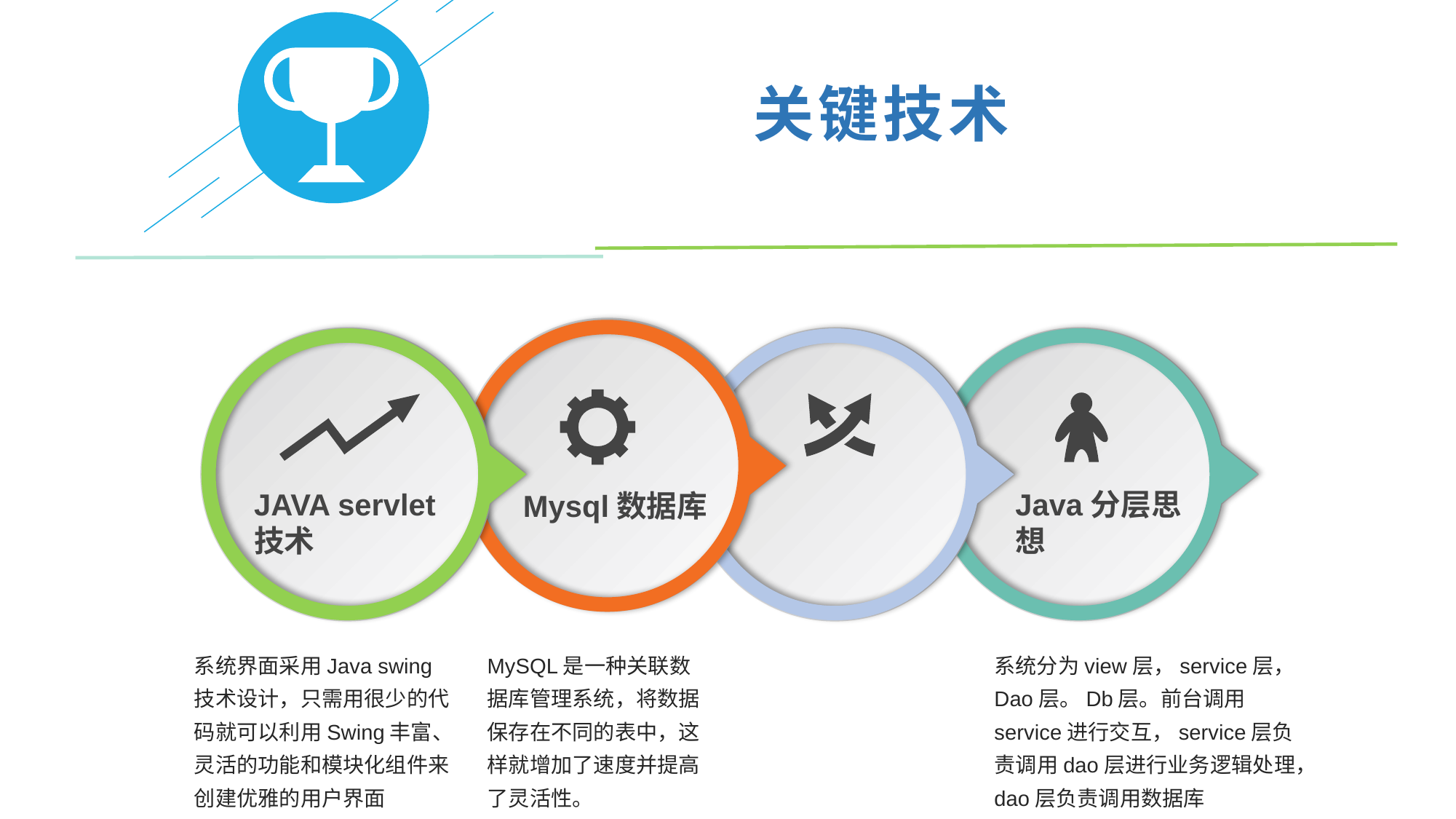

关键技术

JAVA servlet技术

Java分层思想
Mysql数据库
系统界面采用Java swing技术设计，只需用很少的代码就可以利用Swing丰富、灵活的功能和模块化组件来创建优雅的用户界面
MySQL是一种关联数据库管理系统，将数据保存在不同的表中，这样就增加了速度并提高了灵活性。
系统分为view层，service层，Dao层。Db层。前台调用service进行交互，service层负责调用dao层进行业务逻辑处理，dao层负责调用数据库